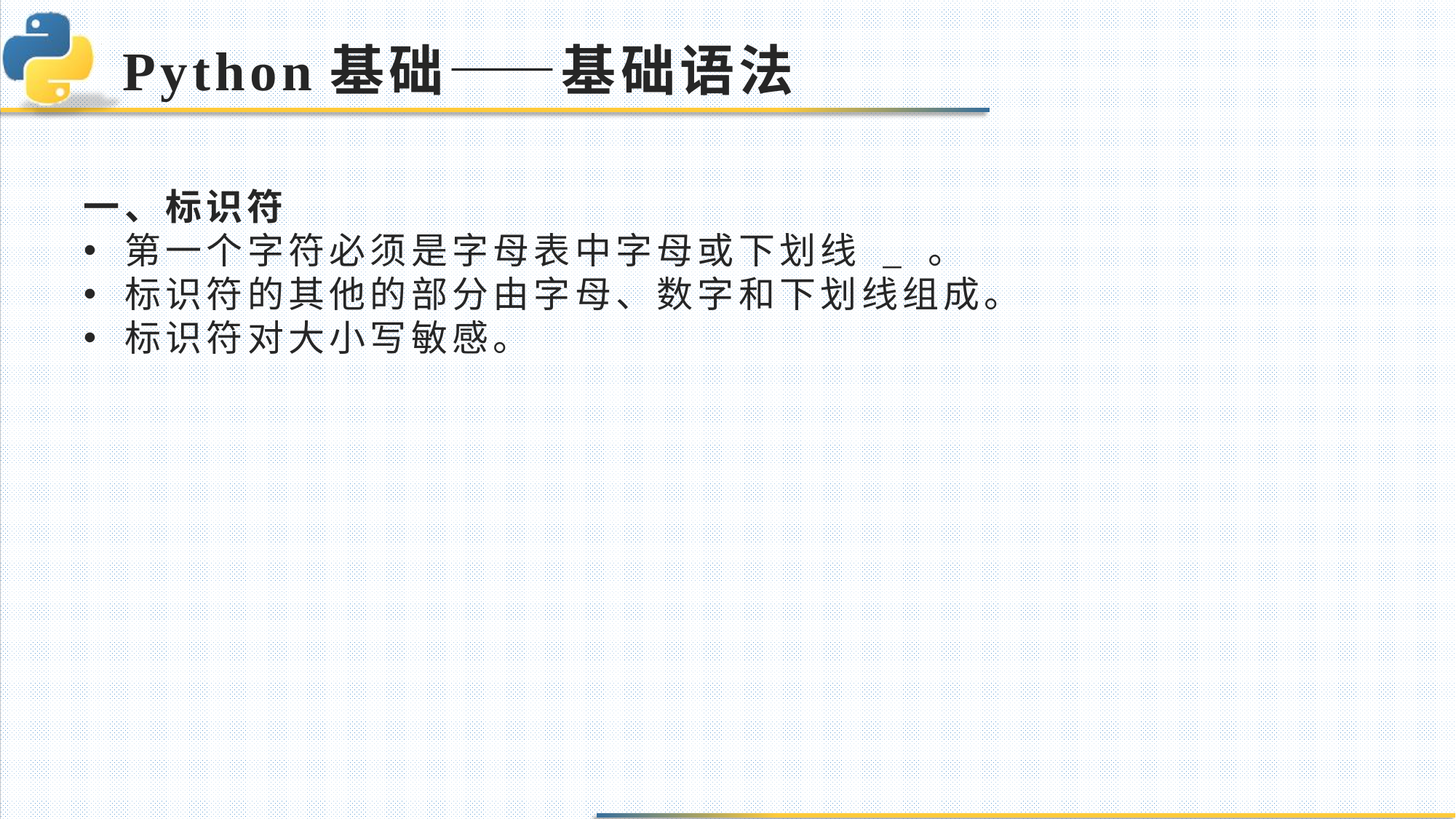

# Python基础——基础语法
一、标识符
第一个字符必须是字母表中字母或下划线 _ 。
标识符的其他的部分由字母、数字和下划线组成。
标识符对大小写敏感。